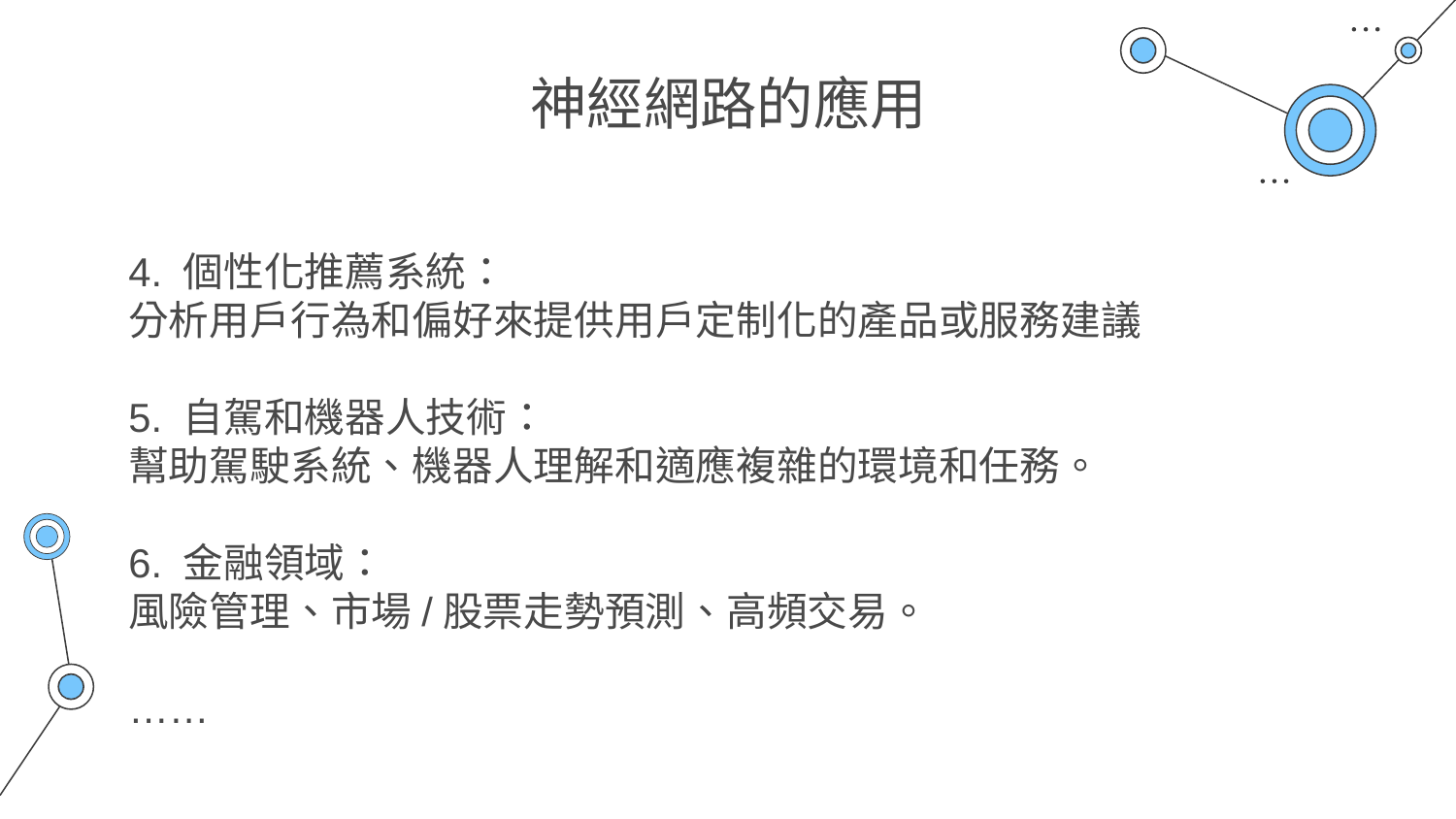

# 神經網路的應用

4. 個性化推薦系統：
分析用戶行為和偏好來提供用戶定制化的產品或服務建議

5. 自駕和機器人技術：
幫助駕駛系統、機器人理解和適應複雜的環境和任務。

6. 金融領域：
風險管理、市場/股票走勢預測、高頻交易。

……